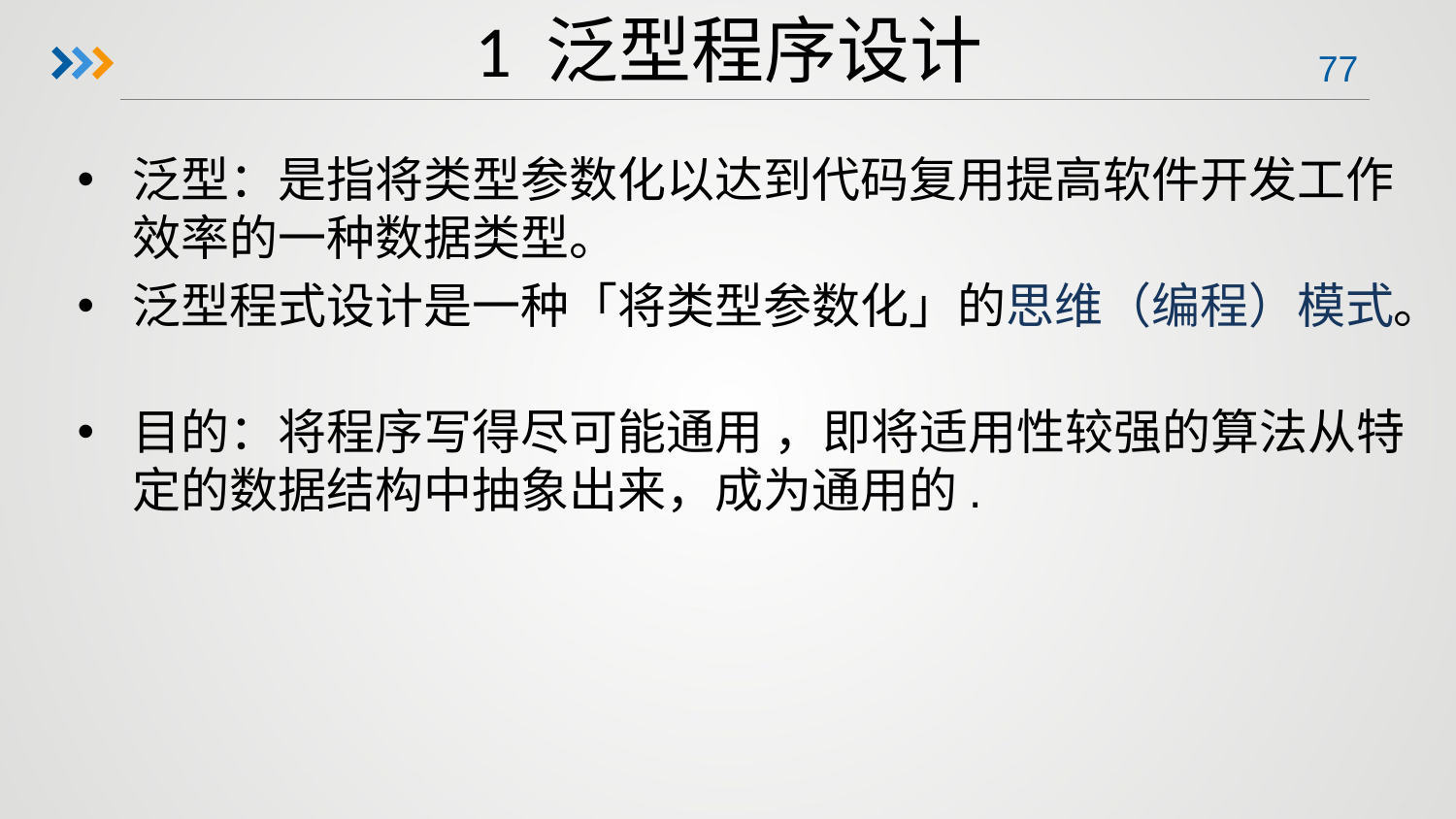

1 泛型程序设计
泛型：是指将类型参数化以达到代码复用提高软件开发工作效率的一种数据类型。
泛型程式设计是一种「将类型参数化」的思维（编程）模式。
目的：将程序写得尽可能通用 ，即将适用性较强的算法从特定的数据结构中抽象出来，成为通用的.